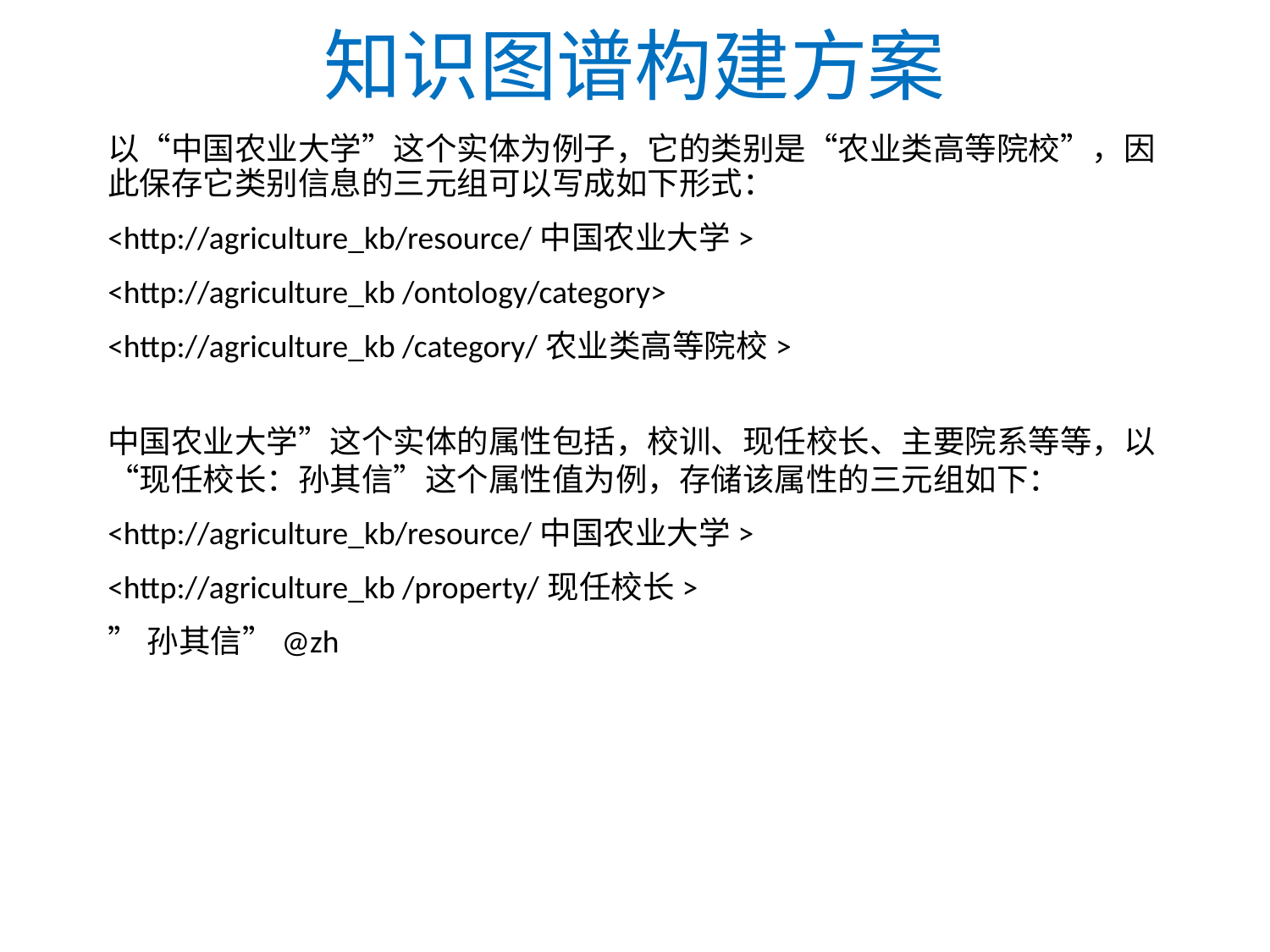

# 知识图谱构建方案

以“中国农业大学”这个实体为例子，它的类别是“农业类高等院校”，因此保存它类别信息的三元组可以写成如下形式：
<http://agriculture_kb/resource/中国农业大学>
<http://agriculture_kb /ontology/category>
<http://agriculture_kb /category/农业类高等院校>

中国农业大学”这个实体的属性包括，校训、现任校长、主要院系等等，以“现任校长：孙其信”这个属性值为例，存储该属性的三元组如下：
<http://agriculture_kb/resource/中国农业大学>
<http://agriculture_kb /property/现任校长>
”孙其信”@zh